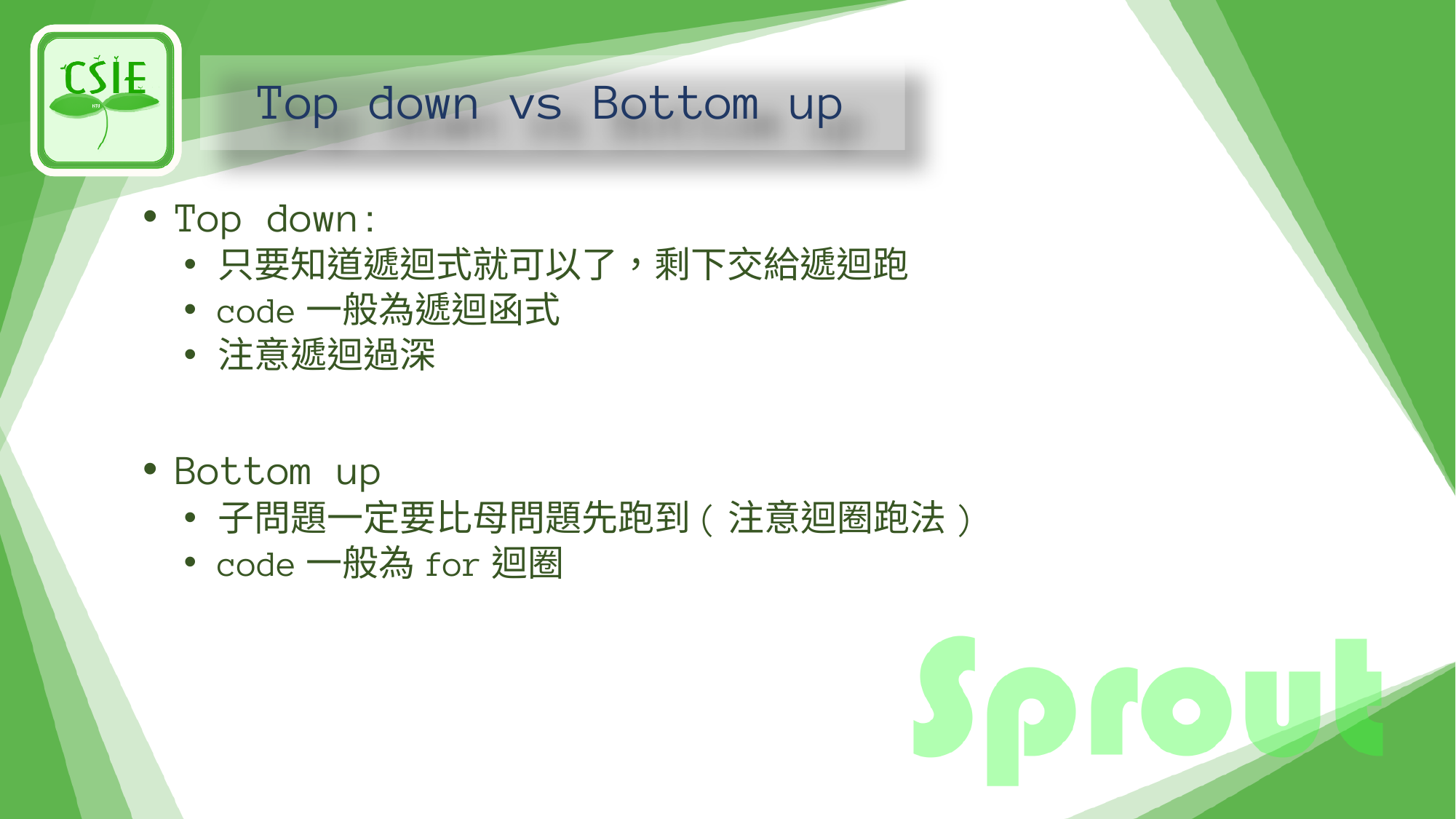

# Top down vs Bottom up
Top down:
只要知道遞迴式就可以了，剩下交給遞迴跑
code一般為遞迴函式
注意遞迴過深

Bottom up
子問題一定要比母問題先跑到(注意迴圈跑法)
code一般為for迴圈